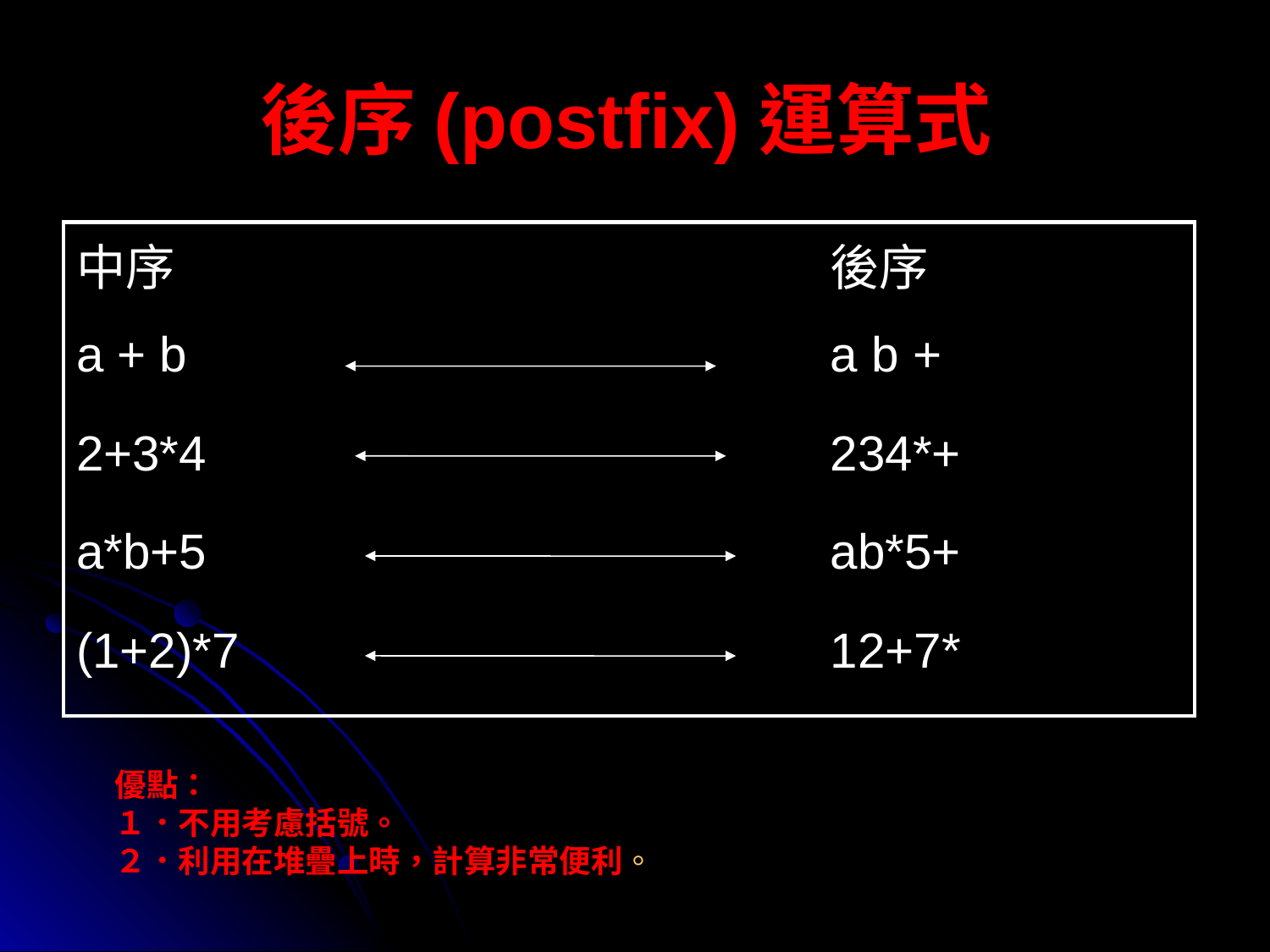

# 後序(postfix)運算式
| 中序 |  | 後序 |
| --- | --- | --- |
| a + b |  | a b + |
| 2+3\*4 |  | 234\*+ |
| a\*b+5 |  | ab\*5+ |
| (1+2)\*7 |  | 12+7\* |

優點：
１．不用考慮括號。
２．利用在堆疊上時，計算非常便利。